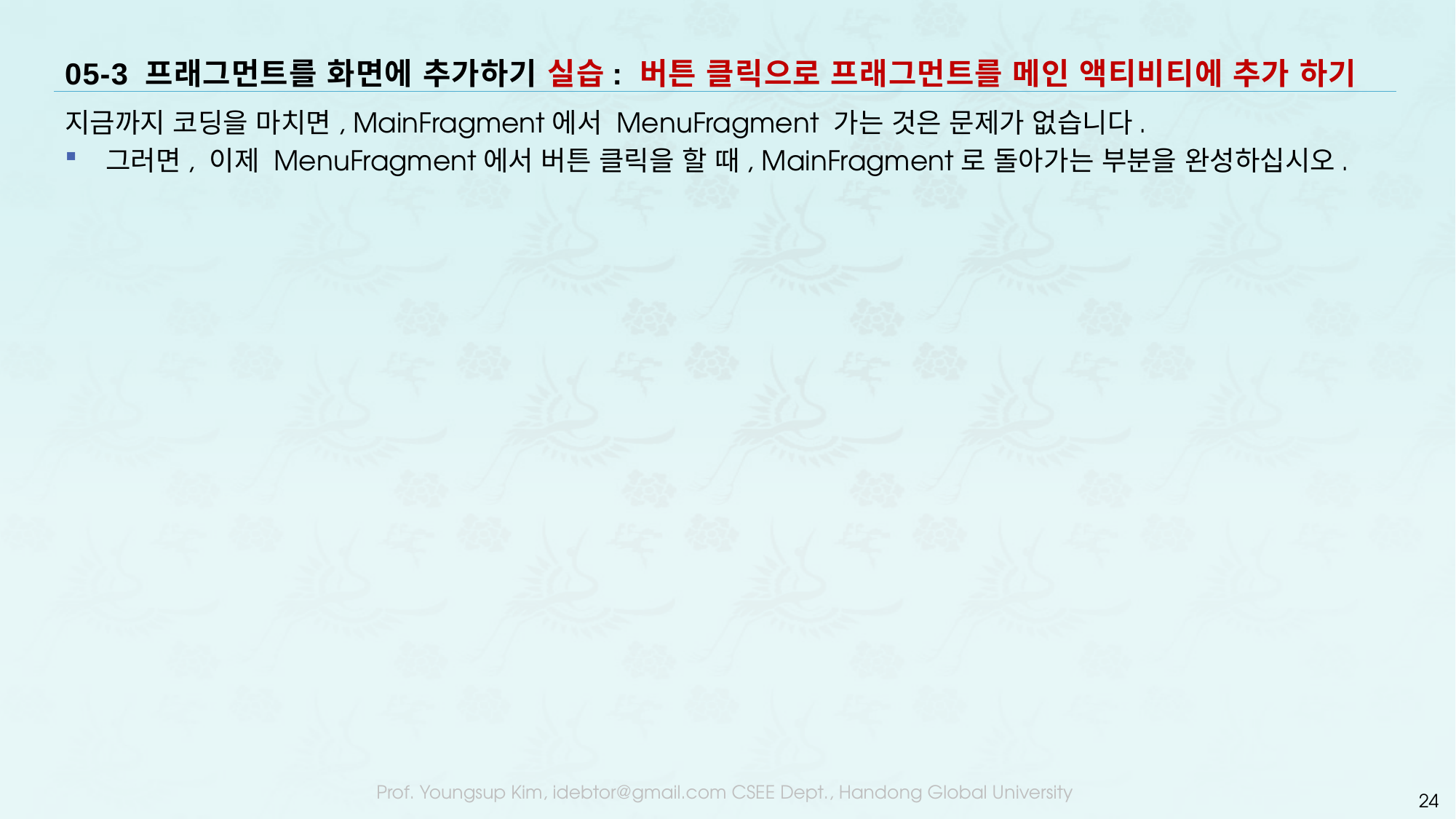

# 05-3 프래그먼트를 화면에 추가하기 실습: 버튼 클릭으로 프래그먼트를 메인 액티비티에 추가 하기
지금까지 코딩을 마치면, MainFragment에서 MenuFragment 가는 것은 문제가 없습니다.
그러면, 이제 MenuFragment에서 버튼 클릭을 할 때, MainFragment로 돌아가는 부분을 완성하십시오.
24